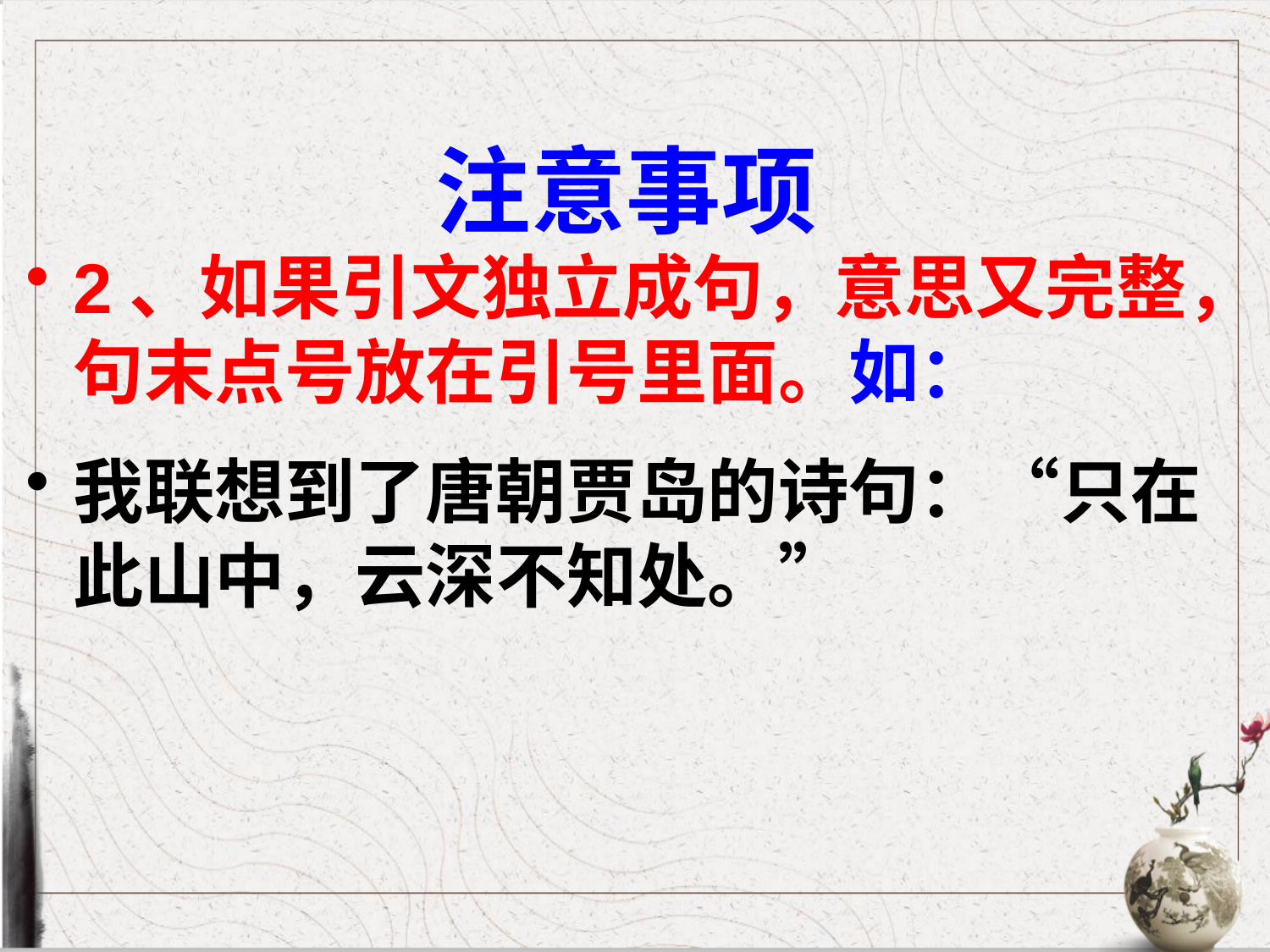

# 注意事项
2、如果引文独立成句，意思又完整，句末点号放在引号里面。如：
我联想到了唐朝贾岛的诗句：“只在此山中，云深不知处。”